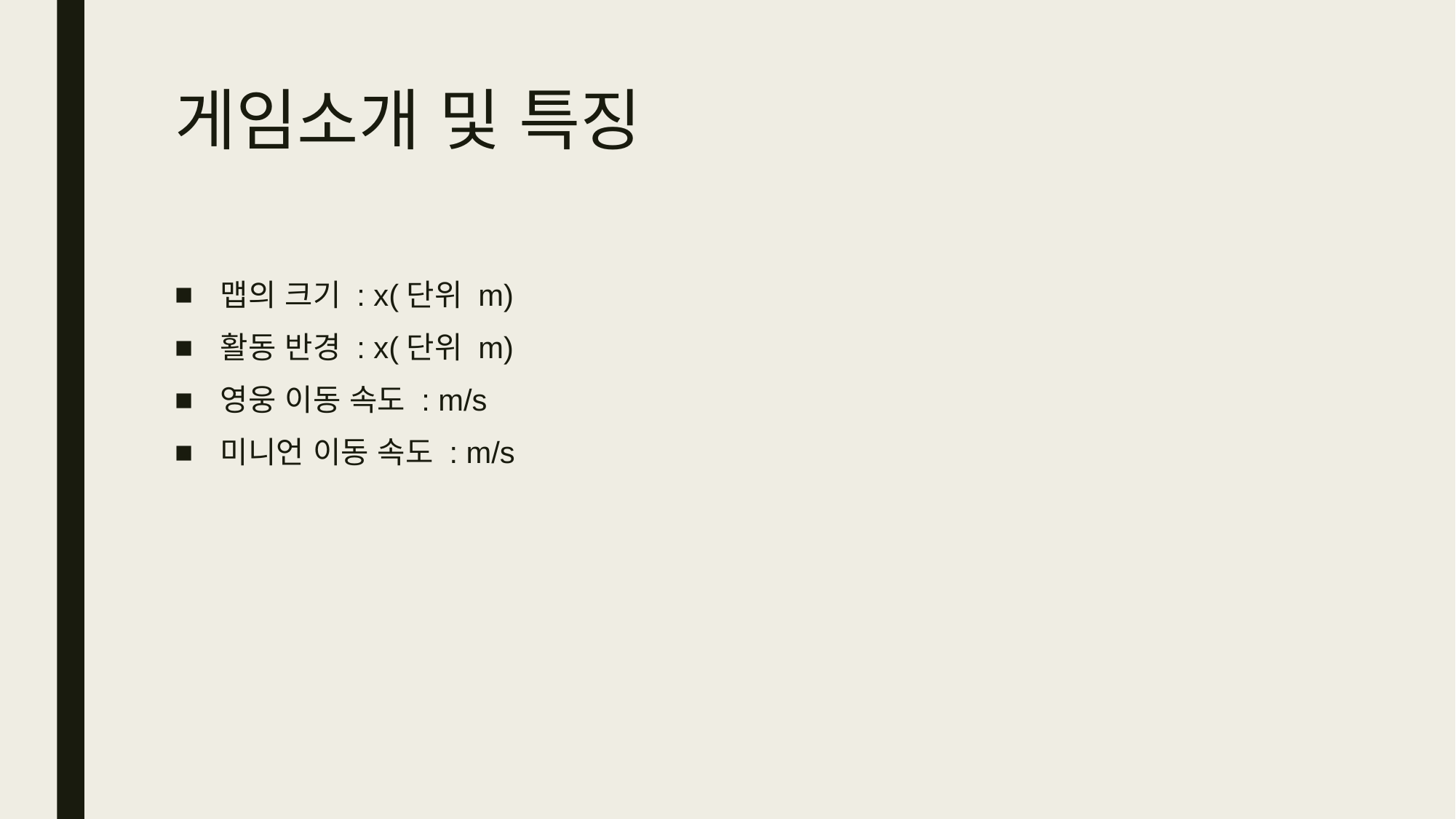

# 게임소개 및 특징
맵의 크기 : x(단위 m)
활동 반경 : x(단위 m)
영웅 이동 속도 : m/s
미니언 이동 속도 : m/s